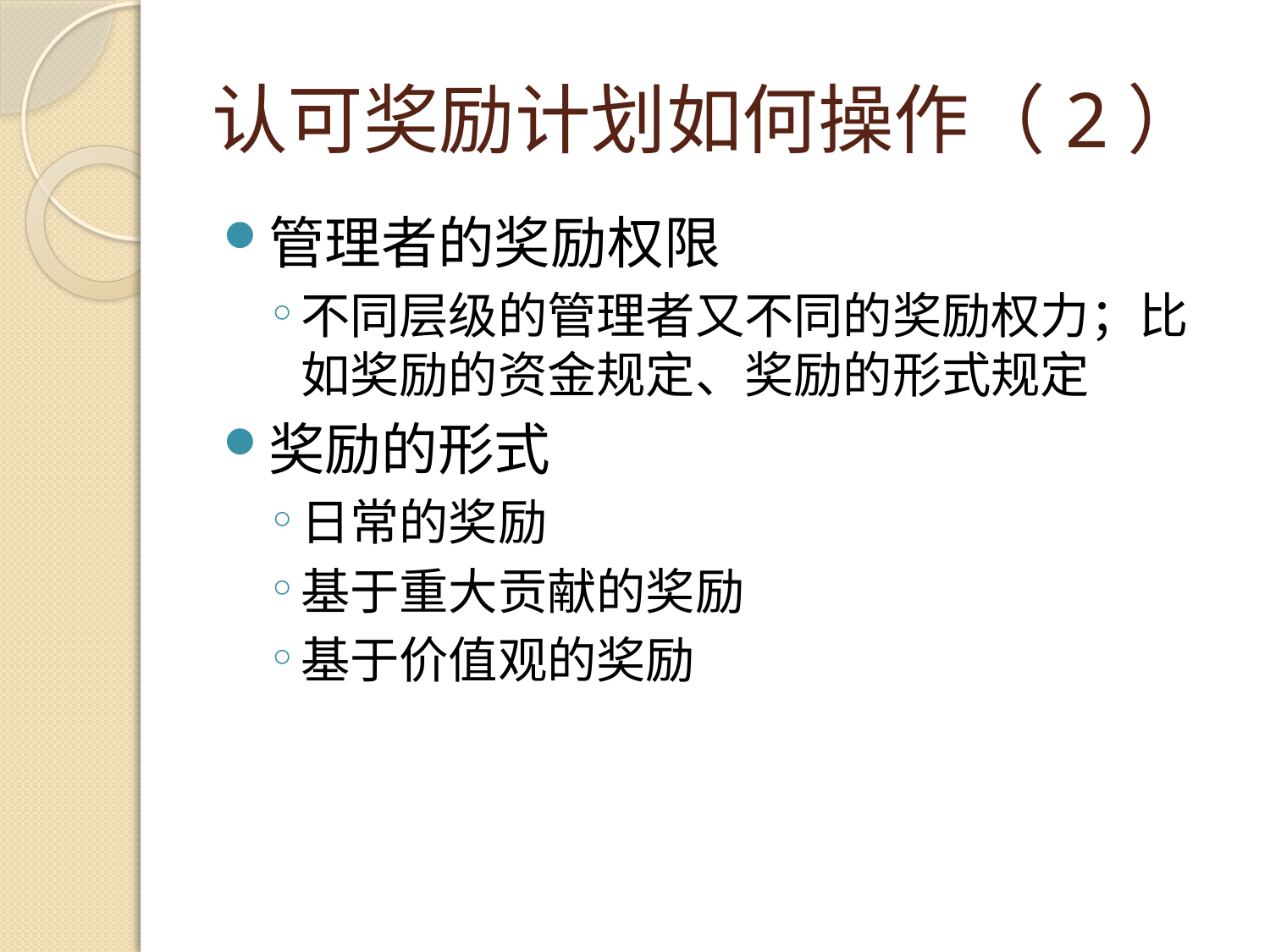

# 认可奖励计划如何操作（2）
管理者的奖励权限
不同层级的管理者又不同的奖励权力；比如奖励的资金规定、奖励的形式规定
奖励的形式
日常的奖励
基于重大贡献的奖励
基于价值观的奖励
52